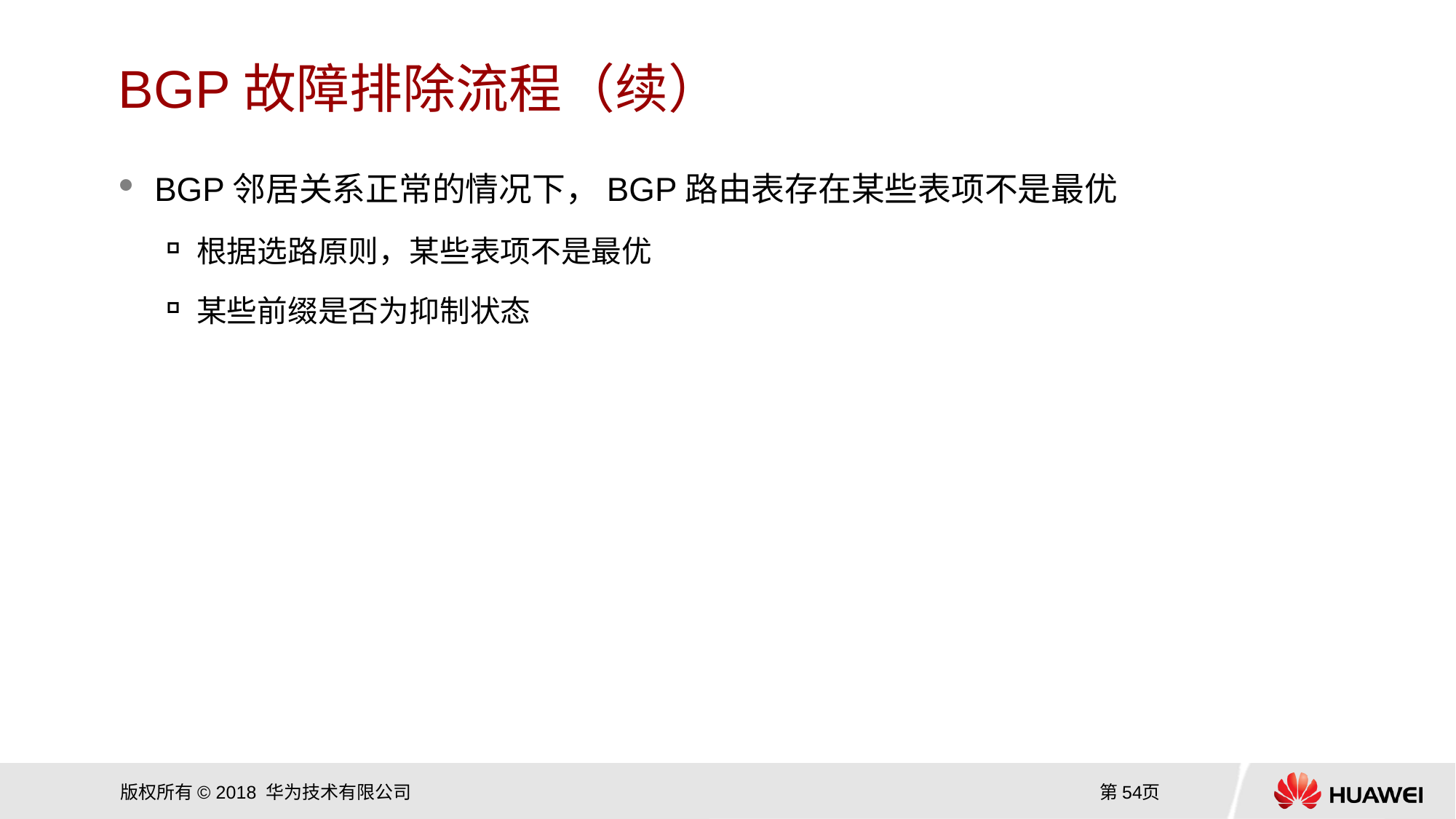

# BGP故障排除流程（续）
BGP邻居关系正常的情况下，BGP路由表存在某些表项不是最优
根据选路原则，某些表项不是最优
某些前缀是否为抑制状态